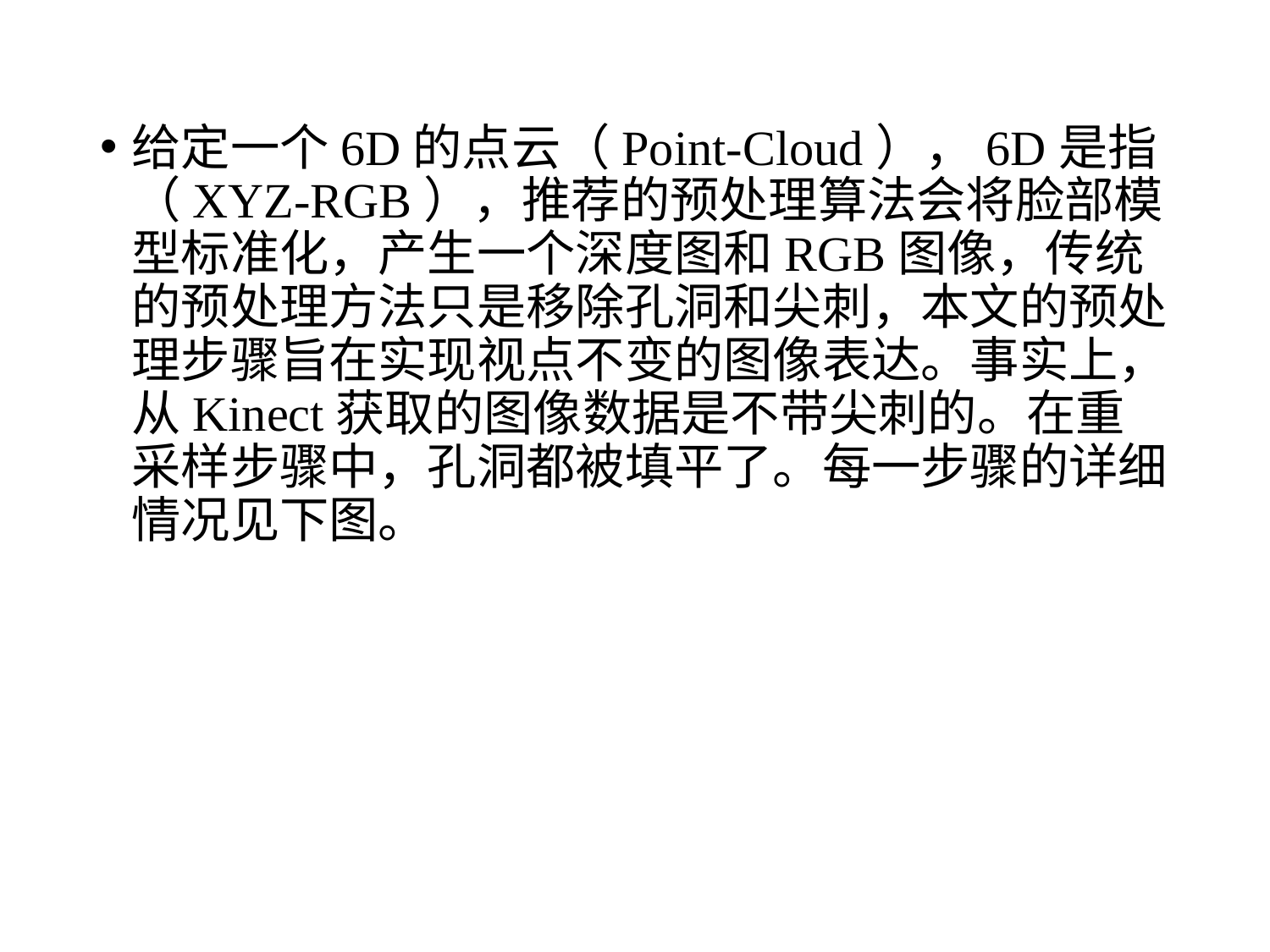

给定一个6D的点云（Point-Cloud），6D是指（XYZ-RGB），推荐的预处理算法会将脸部模型标准化，产生一个深度图和RGB图像，传统的预处理方法只是移除孔洞和尖刺，本文的预处理步骤旨在实现视点不变的图像表达。事实上，从Kinect获取的图像数据是不带尖刺的。在重采样步骤中，孔洞都被填平了。每一步骤的详细情况见下图。